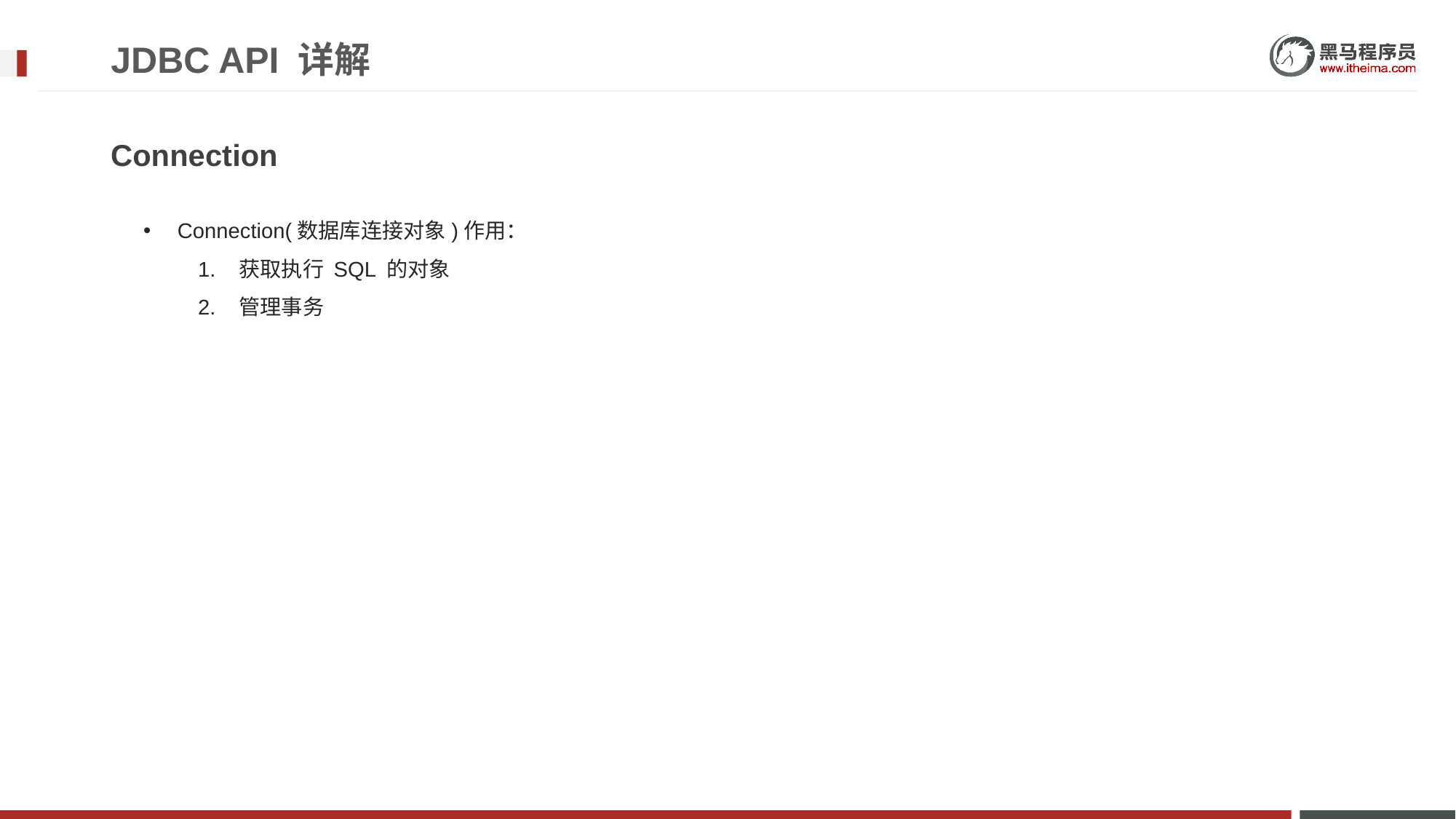

JDBC API 详解
Connection
Connection(数据库连接对象)作用：
获取执行 SQL 的对象
管理事务